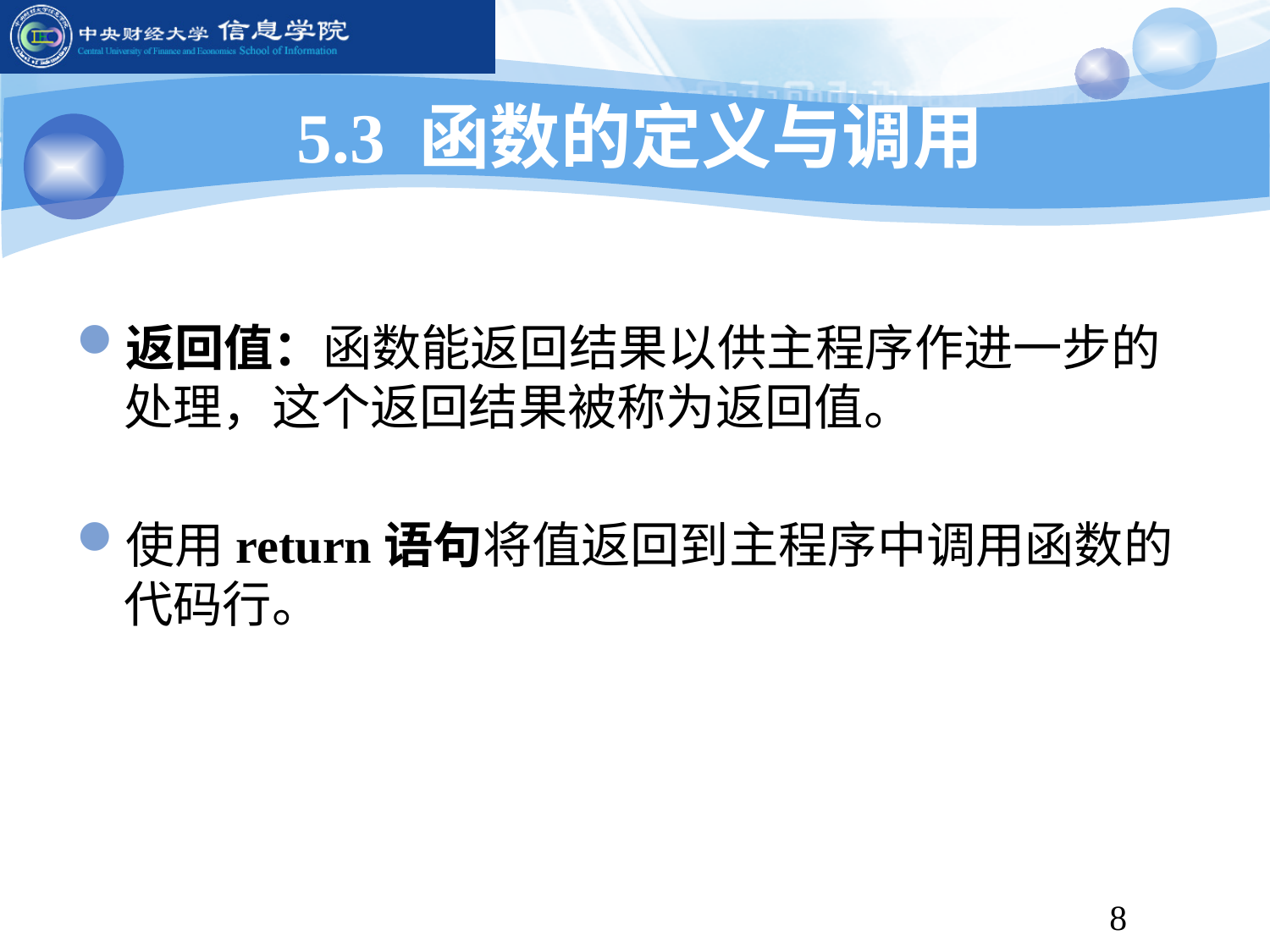

# 5.3 函数的定义与调用
返回值：函数能返回结果以供主程序作进一步的处理，这个返回结果被称为返回值。

使用return语句将值返回到主程序中调用函数的代码行。